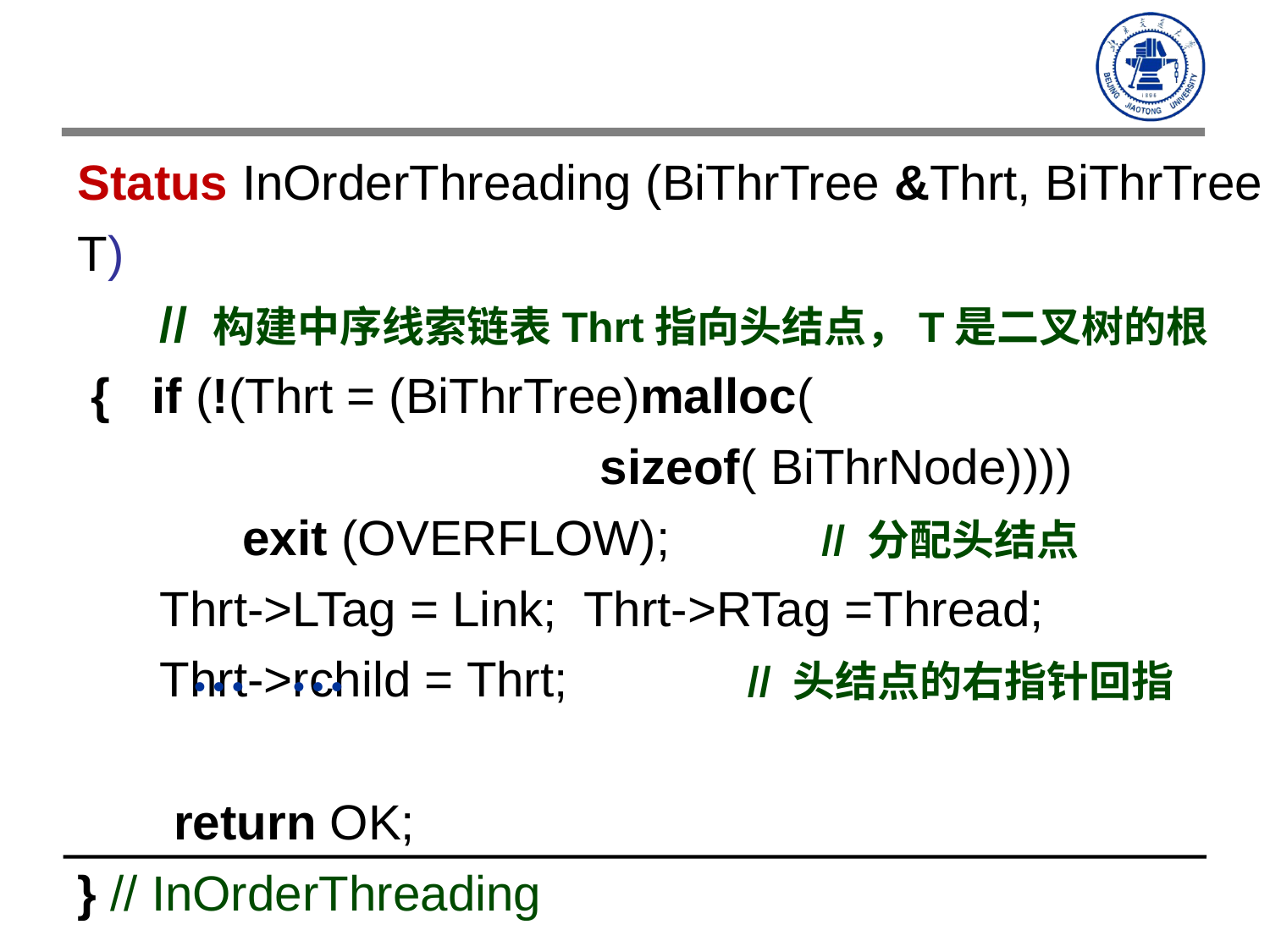

Status InOrderThreading (BiThrTree &Thrt, BiThrTree T)
      // 构建中序线索链表Thrt指向头结点，T是二叉树的根
 {   if (!(Thrt = (BiThrTree)malloc(
                                      sizeof( BiThrNode))))
            exit (OVERFLOW);           // 分配头结点
      Thrt->LTag = Link;  Thrt->RTag =Thread;
      Thrt->rchild = Thrt;             // 头结点的右指针回指

       return OK;
} // InOrderThreading
        …   …